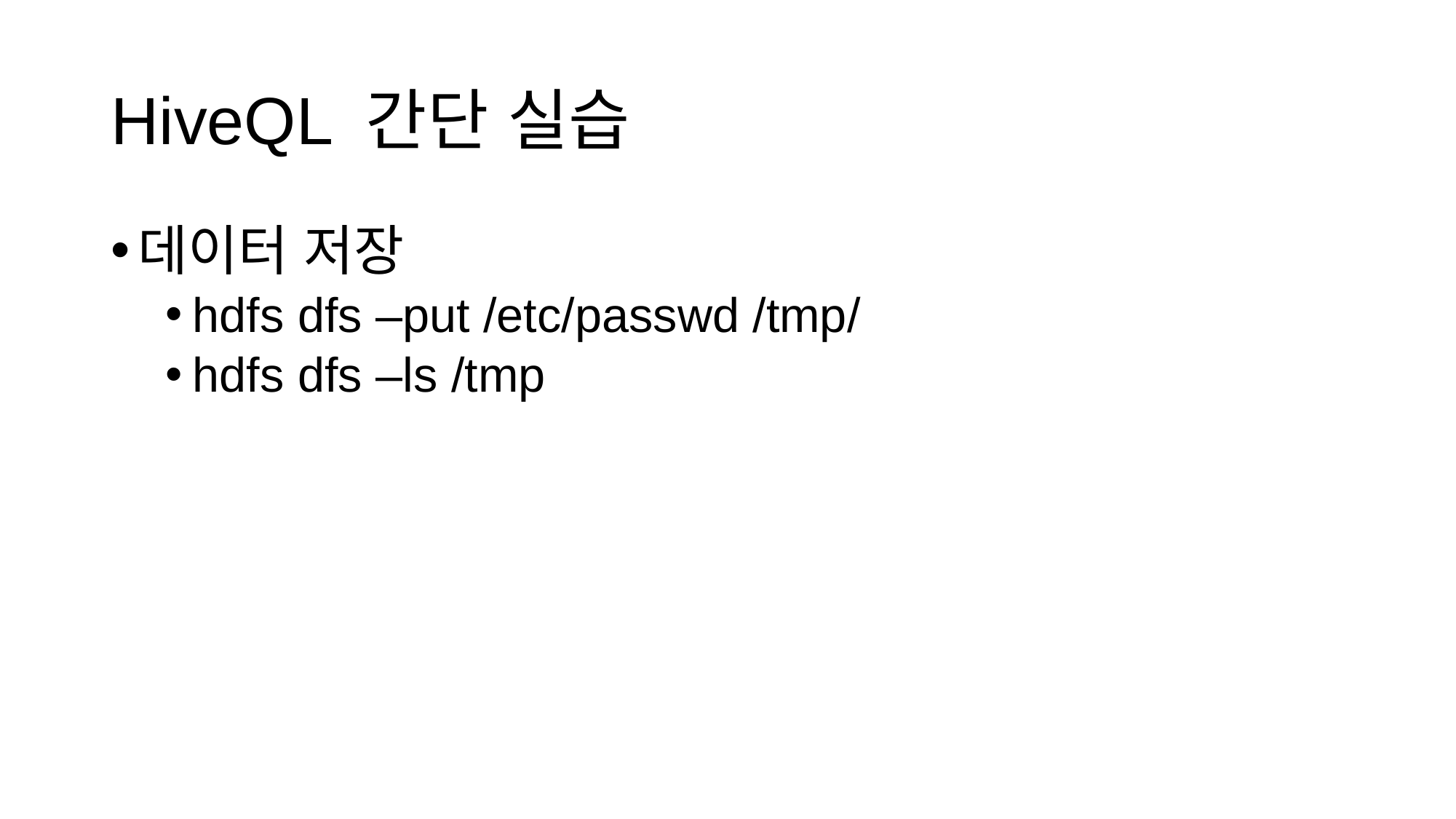

# HiveQL 간단 실습
데이터 저장
hdfs dfs –put /etc/passwd /tmp/
hdfs dfs –ls /tmp